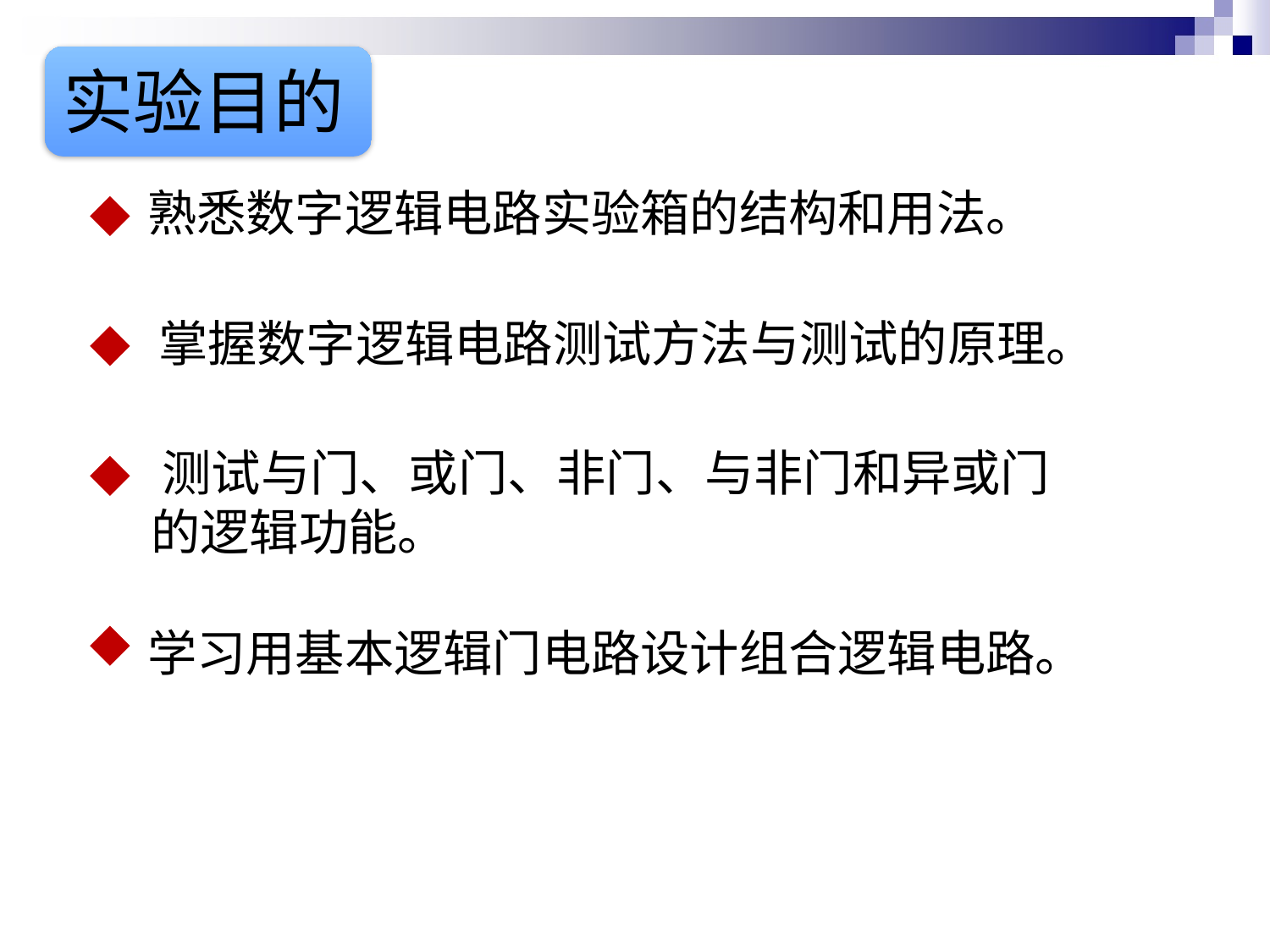

实验目的
熟悉数字逻辑电路实验箱的结构和用法。

    掌握数字逻辑电路测试方法与测试的原理。

   测试与门、或门、非门、与非门和异或门
  的逻辑功能。

学习用基本逻辑门电路设计组合逻辑电路。